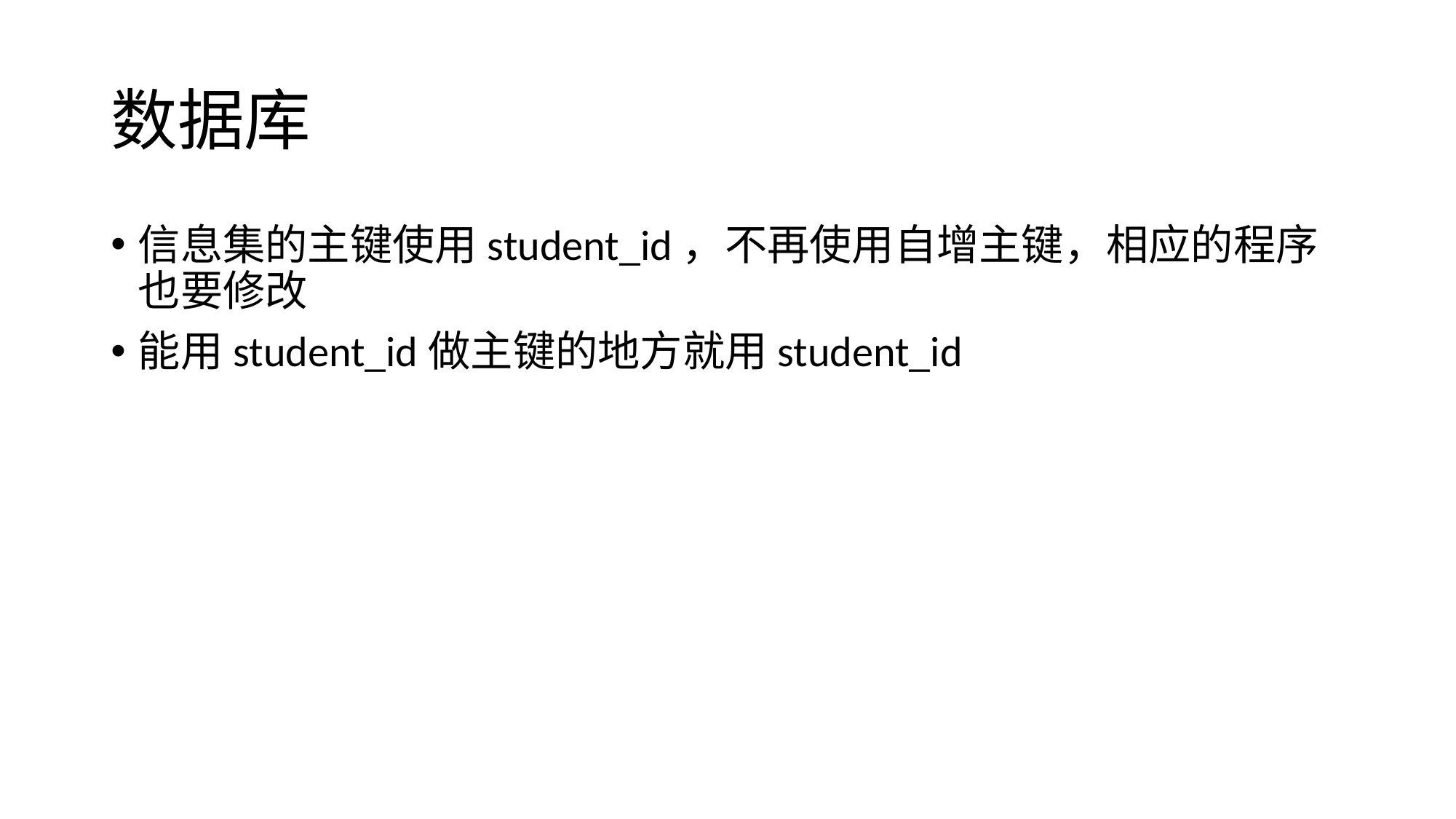

# 数据库
信息集的主键使用student_id，不再使用自增主键，相应的程序也要修改
能用student_id做主键的地方就用student_id